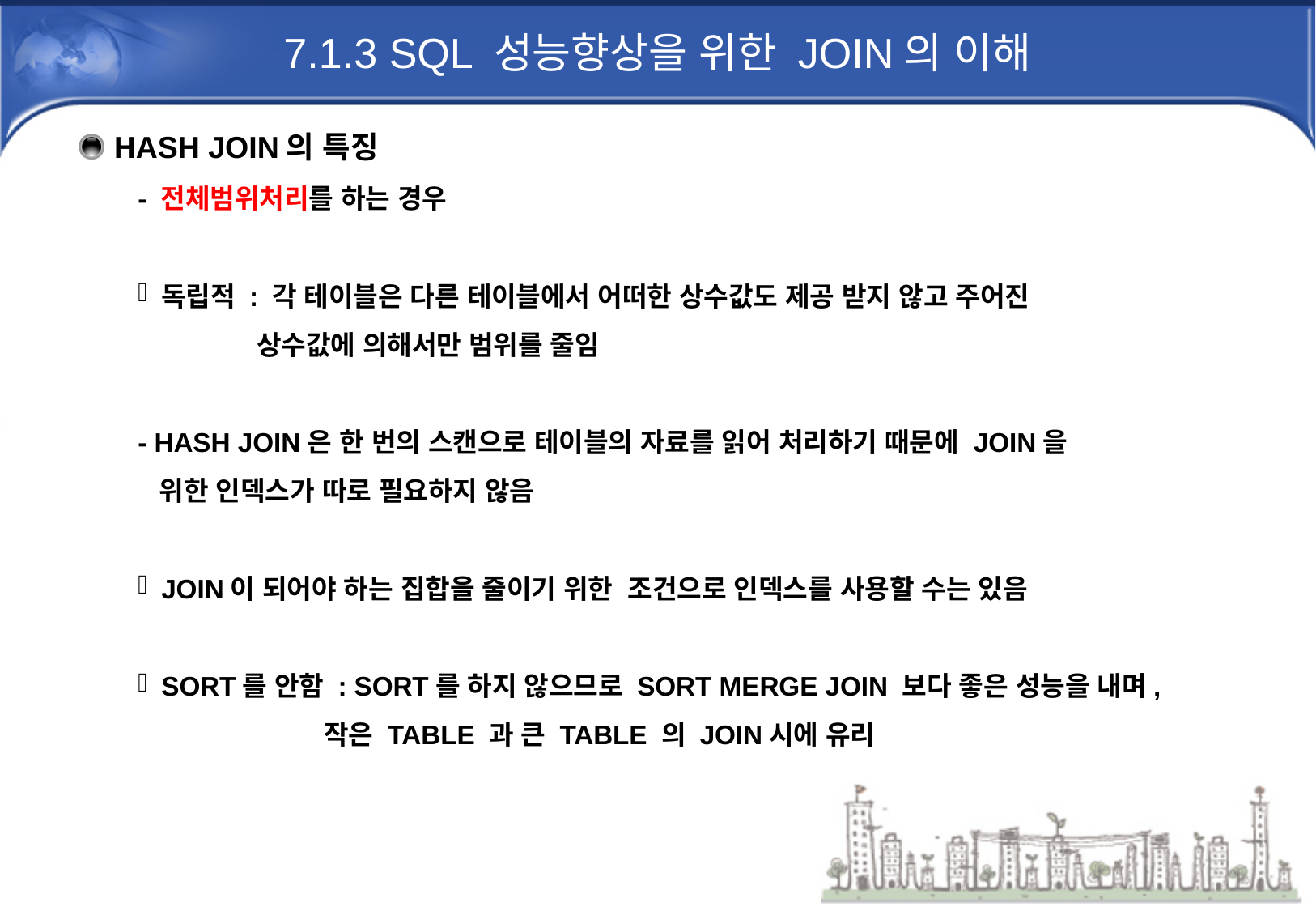

# 7.1.3 SQL 성능향상을 위한 JOIN의 이해
HASH JOIN의 특징
- 전체범위처리를 하는 경우

독립적 : 각 테이블은 다른 테이블에서 어떠한 상수값도 제공 받지 않고 주어진
               상수값에 의해서만 범위를 줄임

- HASH JOIN은 한 번의 스캔으로 테이블의 자료를 읽어 처리하기 때문에 JOIN을
  위한 인덱스가 따로 필요하지 않음

JOIN이 되어야 하는 집합을 줄이기 위한  조건으로 인덱스를 사용할 수는 있음

SORT를 안함 : SORT를 하지 않으므로 SORT MERGE JOIN 보다 좋은 성능을 내며,
                        작은 TABLE 과 큰 TABLE 의 JOIN시에 유리